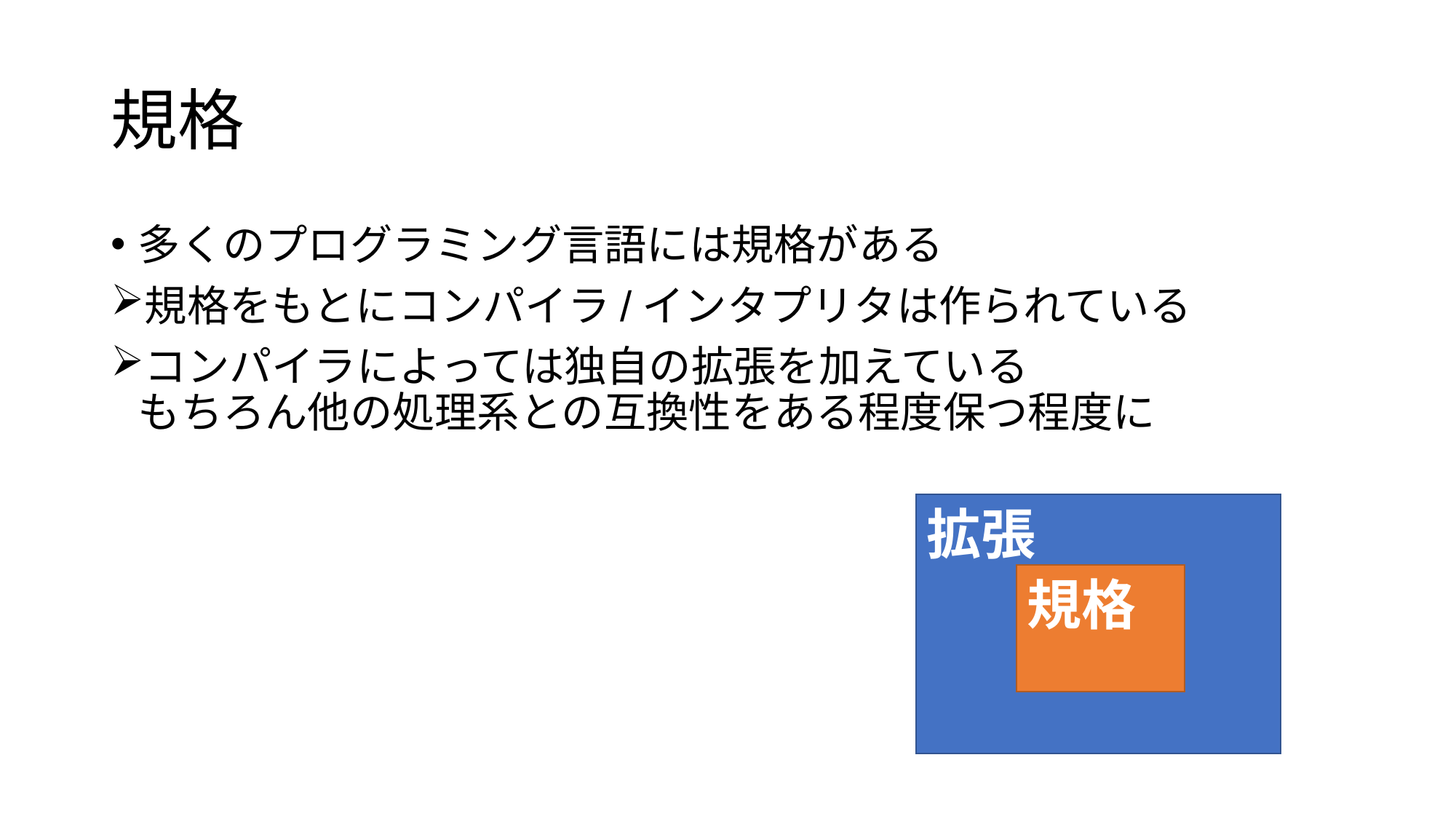

# 規格
多くのプログラミング言語には規格がある
規格をもとにコンパイラ/インタプリタは作られている
コンパイラによっては独自の拡張を加えている
もちろん他の処理系との互換性をある程度保つ程度に

拡張
規格